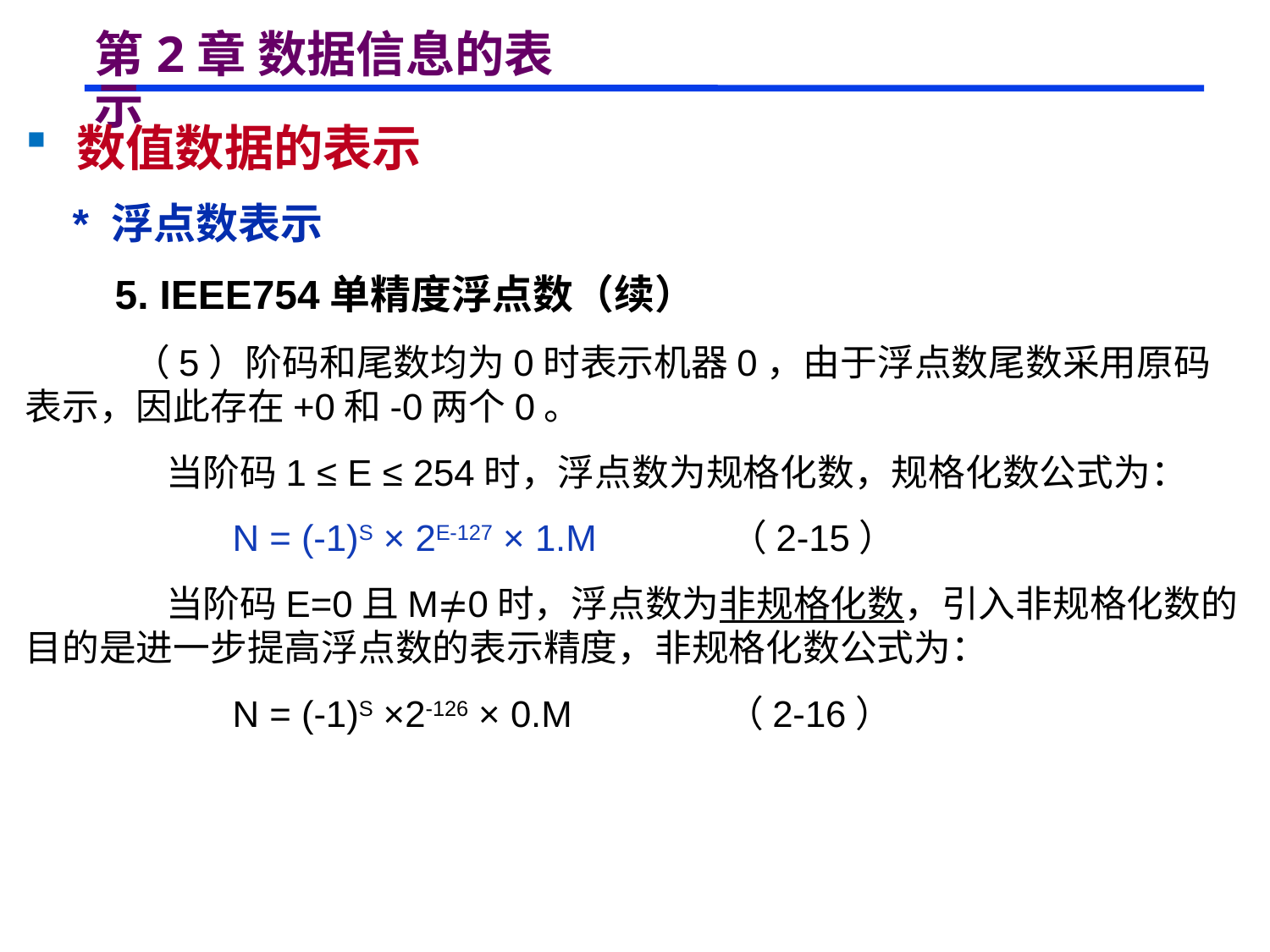

# 第2章 数据信息的表示
 数值数据的表示
    * 浮点数表示
        5. IEEE754单精度浮点数（续）
            （5）阶码和尾数均为0时表示机器0，由于浮点数尾数采用原码表示，因此存在+0和-0两个0。
                当阶码1 ≤ E ≤ 254时，浮点数为规格化数，规格化数公式为：
                    N = (-1)S × 2E-127 × 1.M            （2-15）
                当阶码E=0且M≠0时，浮点数为非规格化数，引入非规格化数的目的是进一步提高浮点数的表示精度，非规格化数公式为：
                    N = (-1)S ×2-126 × 0.M              （2-16）